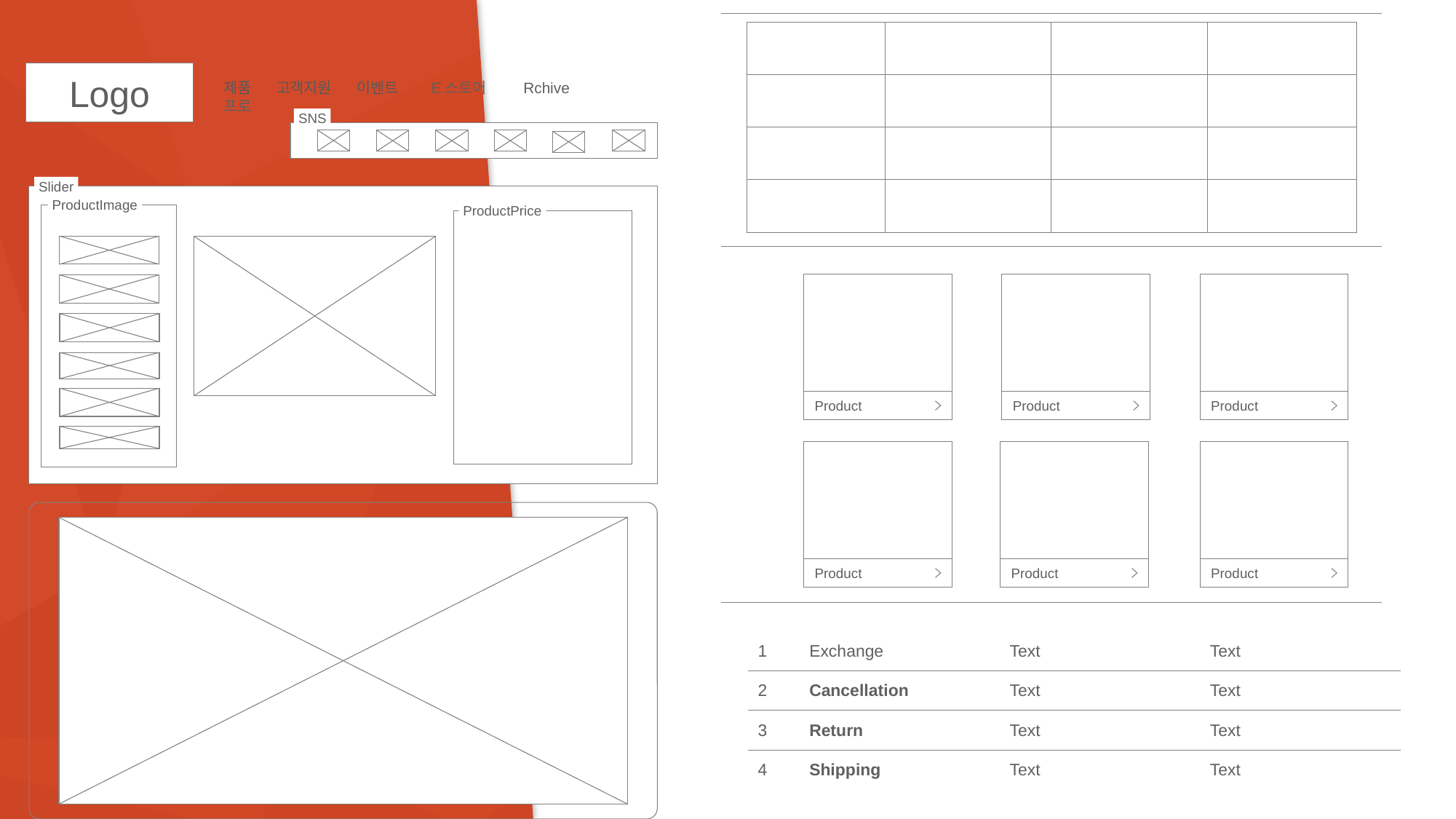

|  |  |  |  |
| --- | --- | --- | --- |
|  |  |  |  |
|  |  |  |  |
|  |  |  |  |
Logo
제품      고객지원      이벤트       E스토어        Rchive        프로
SNS

Slider

ProductImage

ProductPrice

Product

Product

Product

Product

Product

Product

| 1 | Exchange | Text | Text |
| --- | --- | --- | --- |
| 2 | Cancellation | Text | Text |
| 3 | Return | Text | Text |
| 4 | Shipping | Text | Text |